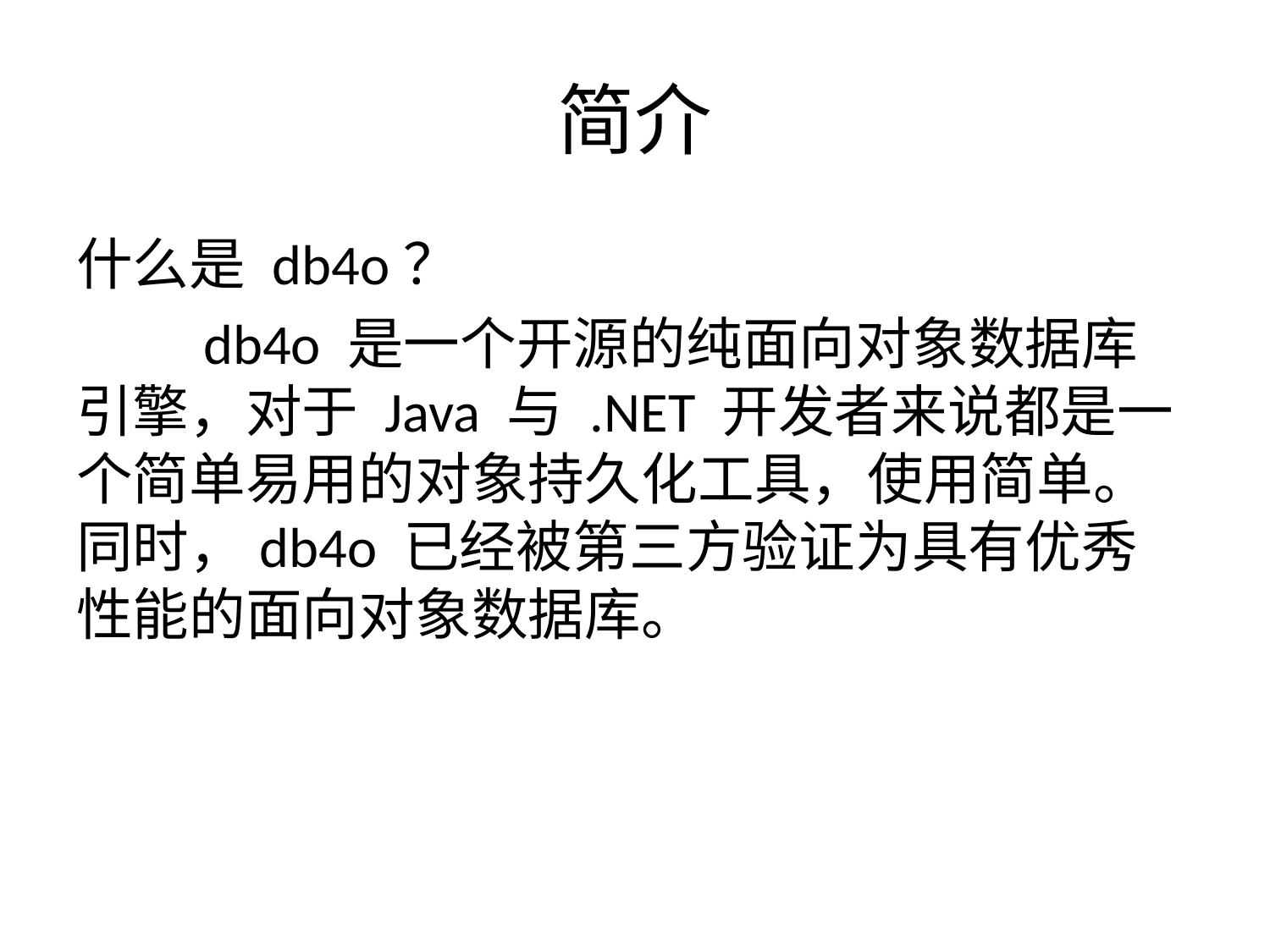

# 简介
什么是 db4o？
	db4o 是一个开源的纯面向对象数据库引擎，对于 Java 与 .NET 开发者来说都是一个简单易用的对象持久化工具，使用简单。同时，db4o 已经被第三方验证为具有优秀性能的面向对象数据库。